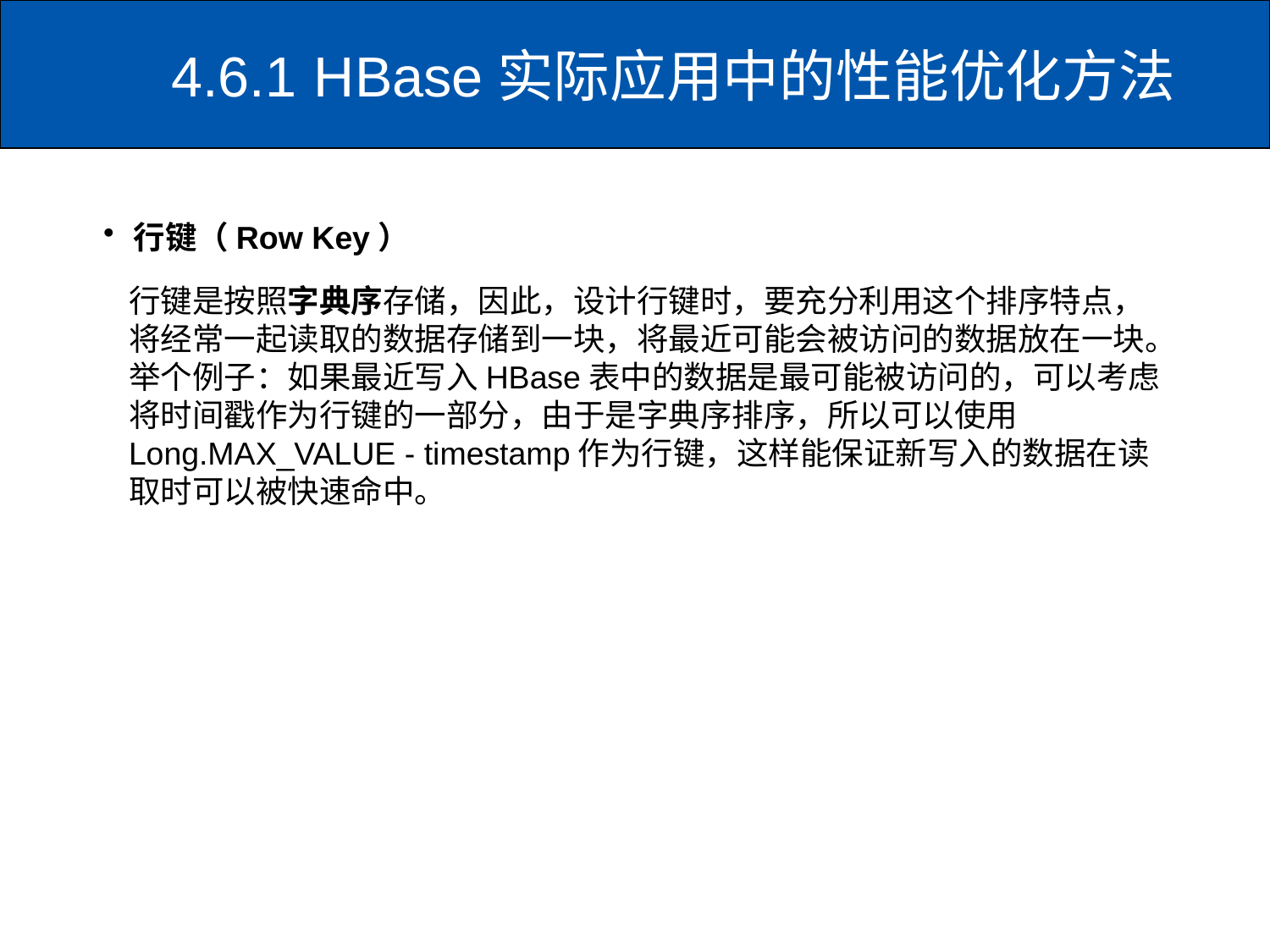

4.6.1	 HBase实际应用中的性能优化方法
行键（Row Key）

行键是按照字典序存储，因此，设计行键时，要充分利用这个排序特点，将经常一起读取的数据存储到一块，将最近可能会被访问的数据放在一块。
举个例子：如果最近写入HBase表中的数据是最可能被访问的，可以考虑将时间戳作为行键的一部分，由于是字典序排序，所以可以使用Long.MAX_VALUE - timestamp作为行键，这样能保证新写入的数据在读取时可以被快速命中。